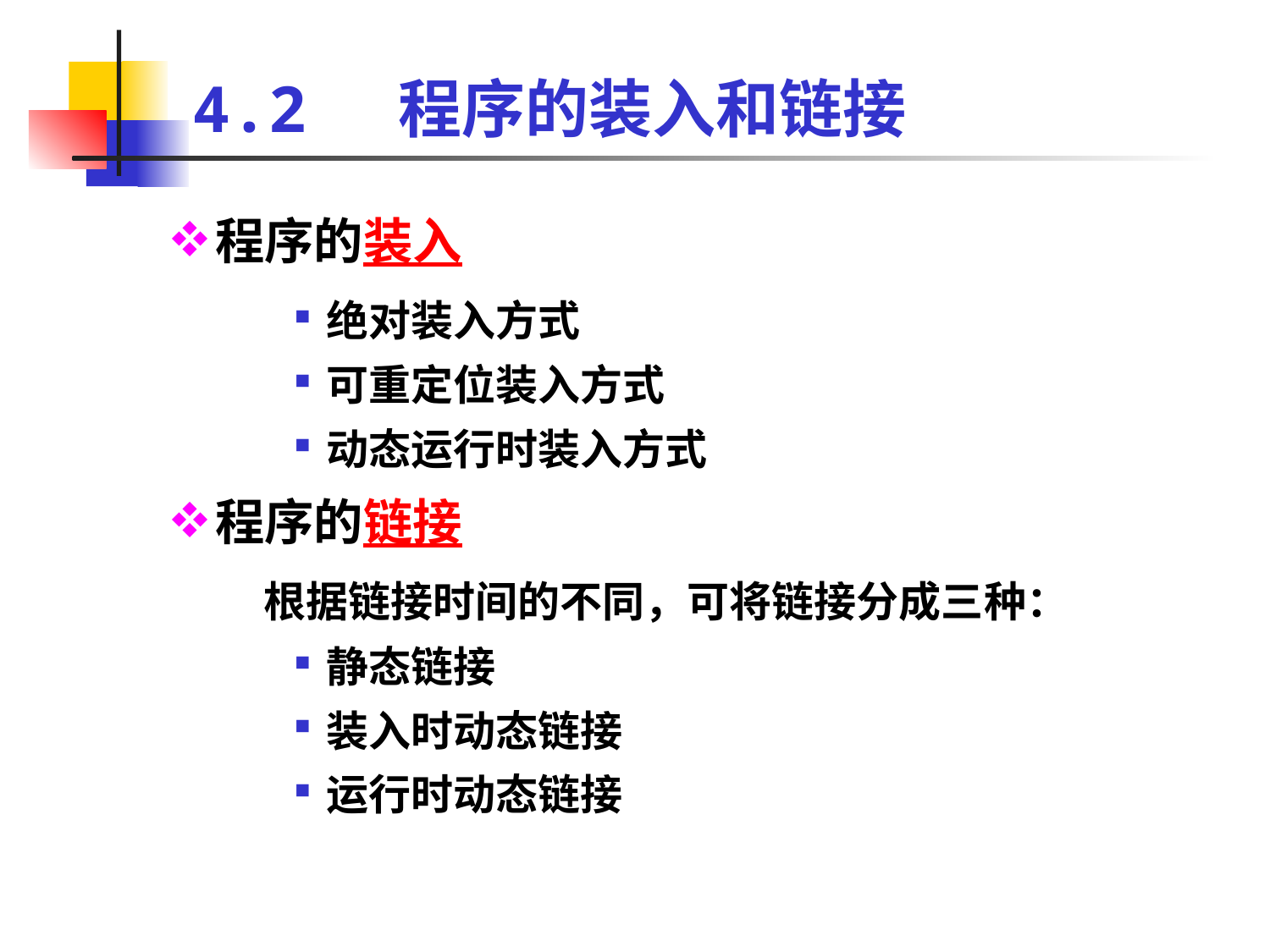

# 4.2  程序的装入和链接
程序的装入
绝对装入方式
可重定位装入方式
动态运行时装入方式
程序的链接
   根据链接时间的不同，可将链接分成三种：
静态链接
装入时动态链接
运行时动态链接